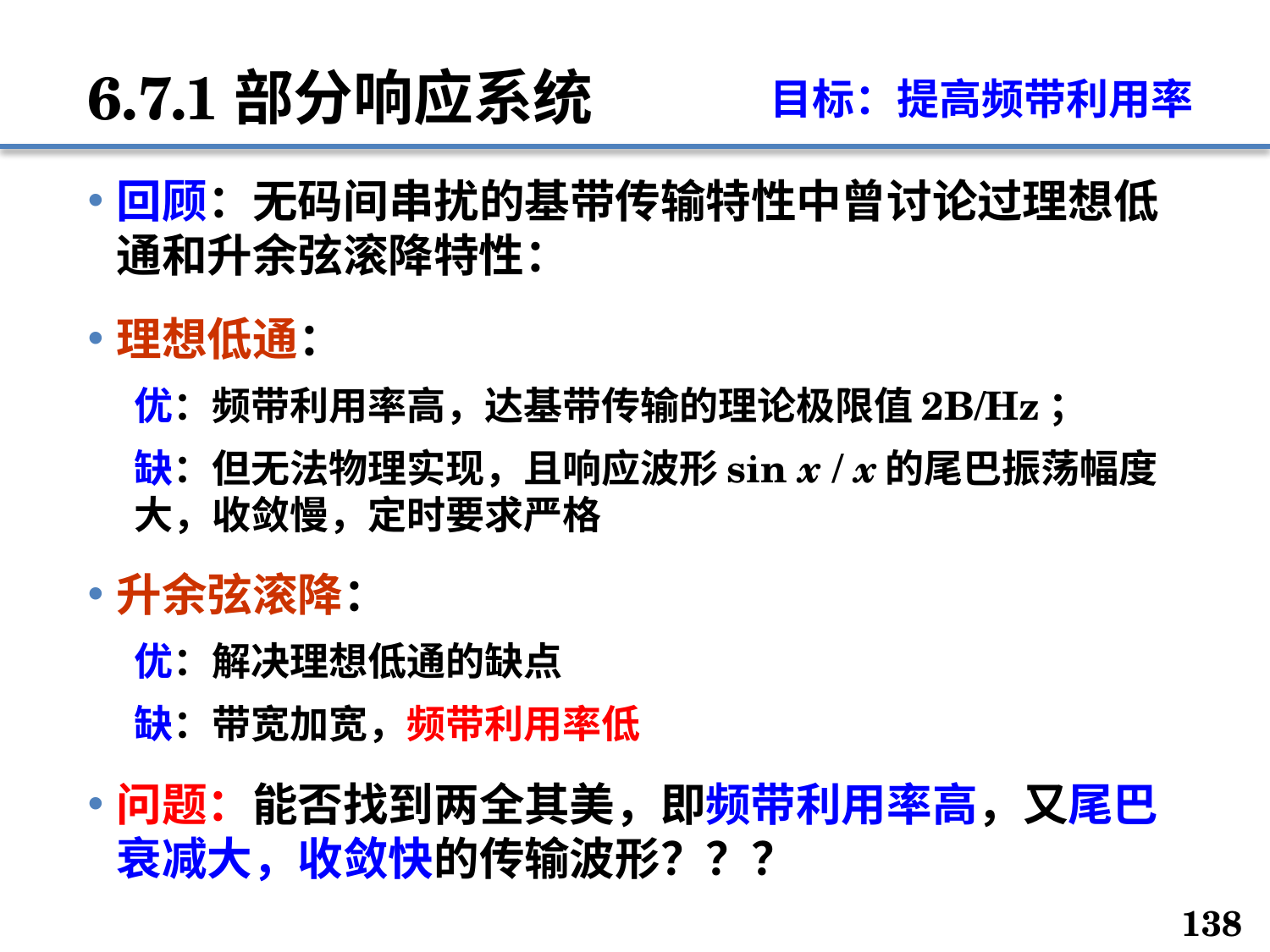

# 6.7.1部分响应系统
目标：提高频带利用率
回顾：无码间串扰的基带传输特性中曾讨论过理想低通和升余弦滚降特性：
理想低通：
优：频带利用率高，达基带传输的理论极限值2B/Hz；
缺：但无法物理实现，且响应波形sin x / x的尾巴振荡幅度大，收敛慢，定时要求严格
升余弦滚降：
优：解决理想低通的缺点
缺：带宽加宽，频带利用率低
问题：能否找到两全其美，即频带利用率高，又尾巴衰减大，收敛快的传输波形？？？
138